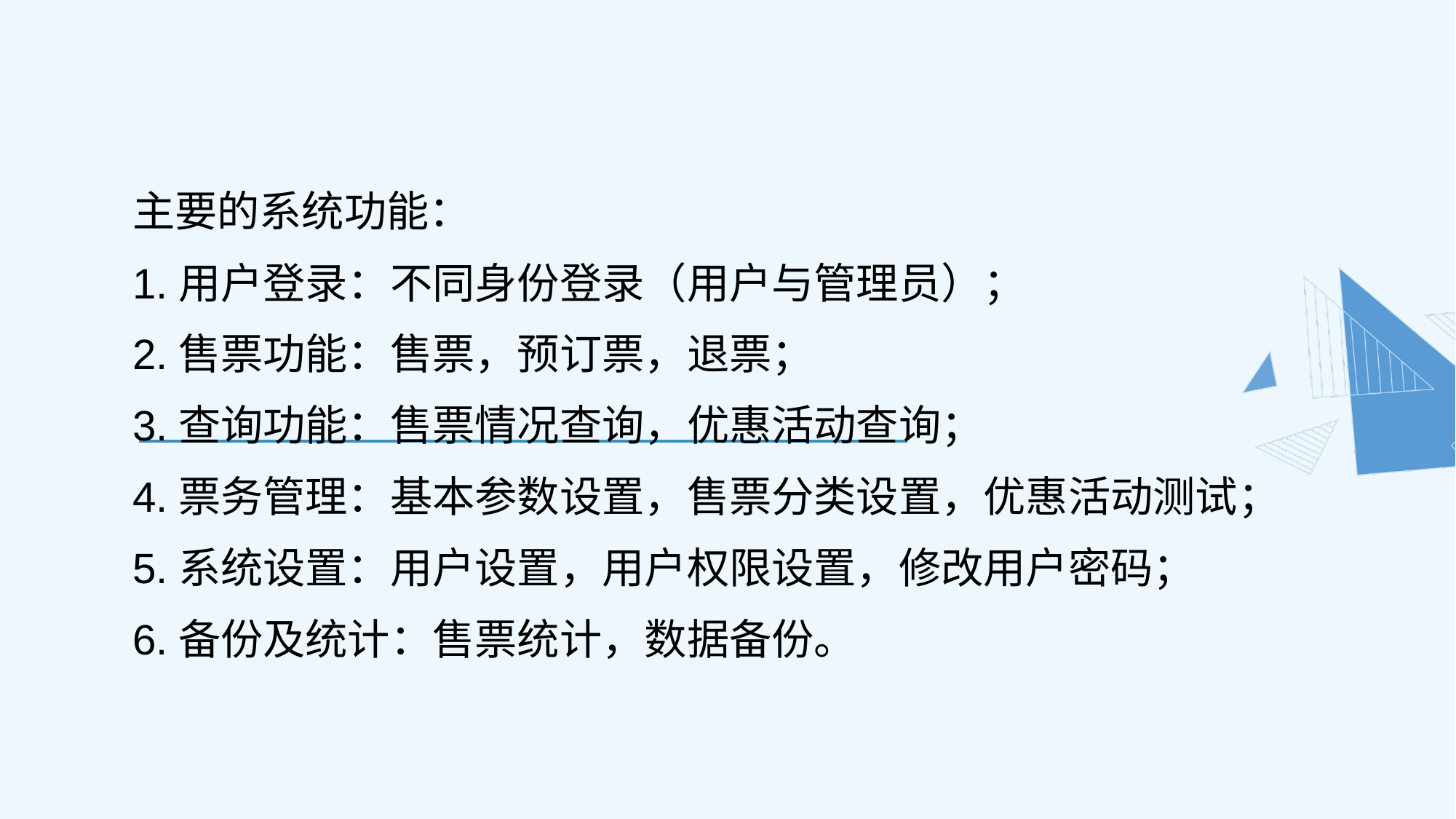

主要的系统功能：
1.用户登录：不同身份登录（用户与管理员）；
2.售票功能：售票，预订票，退票；
3.查询功能：售票情况查询，优惠活动查询；
4.票务管理：基本参数设置，售票分类设置，优惠活动测试；
5.系统设置：用户设置，用户权限设置，修改用户密码；
6.备份及统计：售票统计，数据备份。